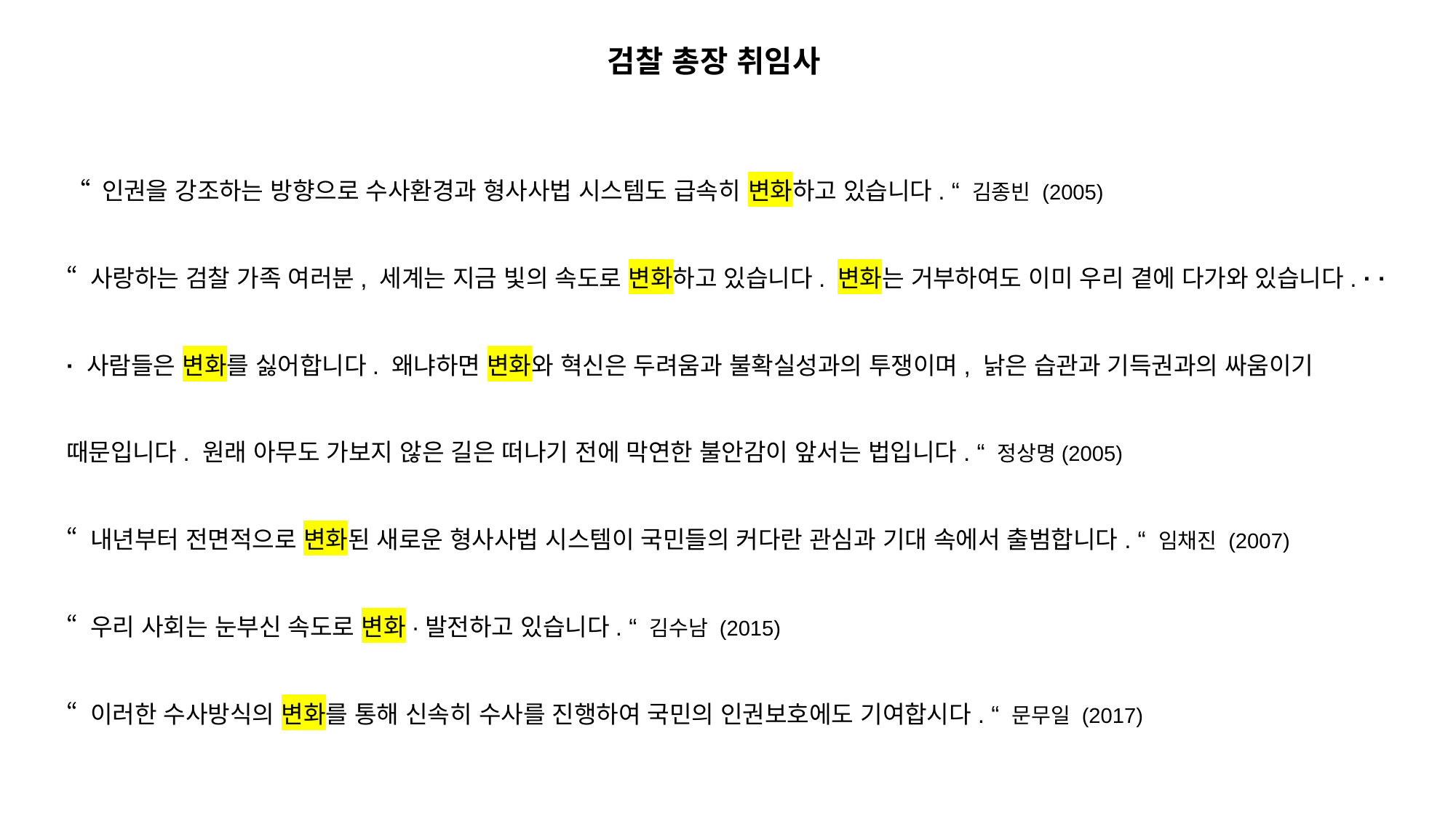

검찰 총장 취임사
“ 인권을 강조하는 방향으로 수사환경과 형사사법 시스템도 급속히 변화하고 있습니다. “ 김종빈 (2005)
“ 사랑하는 검찰 가족 여러분, 세계는 지금 빛의 속도로 변화하고 있습니다. 변화는 거부하여도 이미 우리 곁에 다가와 있습니다. · · · 사람들은 변화를 싫어합니다. 왜냐하면 변화와 혁신은 두려움과 불확실성과의 투쟁이며, 낡은 습관과 기득권과의 싸움이기 때문입니다. 원래 아무도 가보지 않은 길은 떠나기 전에 막연한 불안감이 앞서는 법입니다. “ 정상명(2005)
“ 내년부터 전면적으로 변화된 새로운 형사사법 시스템이 국민들의 커다란 관심과 기대 속에서 출범합니다. “ 임채진 (2007)
“ 우리 사회는 눈부신 속도로 변화·발전하고 있습니다. “ 김수남 (2015)
“ 이러한 수사방식의 변화를 통해 신속히 수사를 진행하여 국민의 인권보호에도 기여합시다. “ 문무일 (2017)